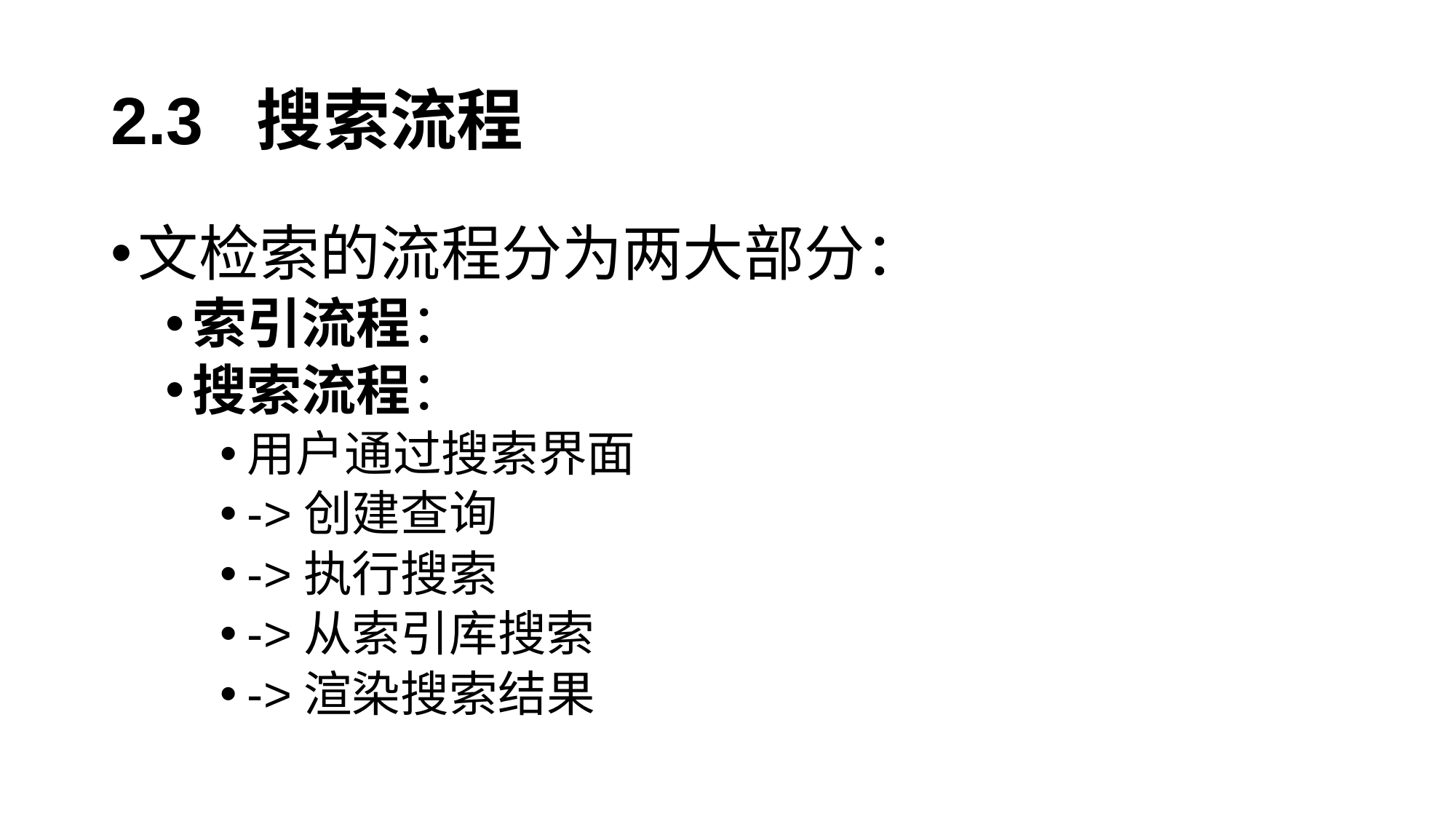

# 2.3  搜索流程
文检索的流程分为两大部分：
索引流程：
搜索流程：
用户通过搜索界面
->创建查询
->执行搜索
->从索引库搜索
->渲染搜索结果